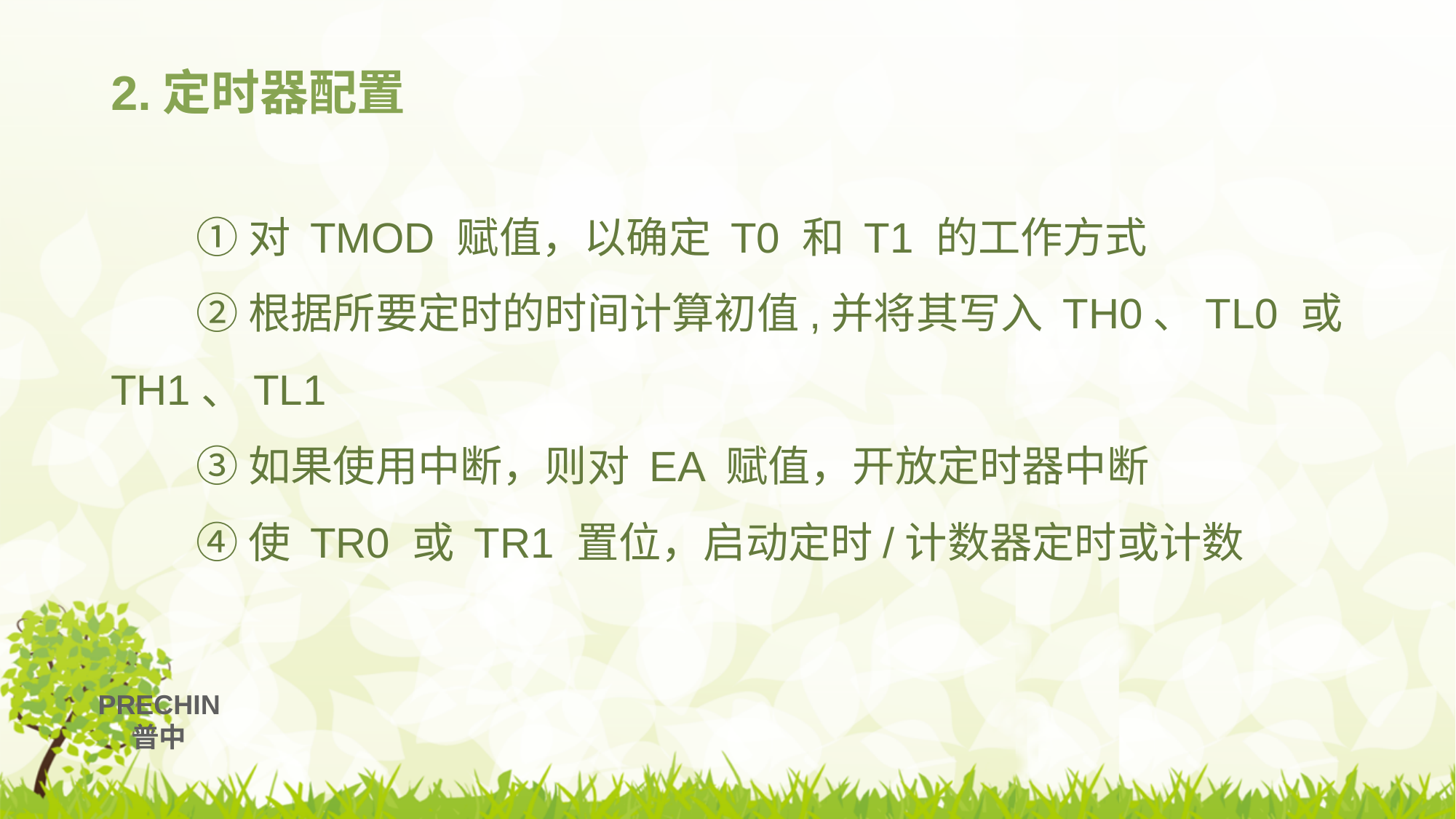

# 2.定时器配置
①对 TMOD 赋值，以确定 T0 和 T1 的工作方式
②根据所要定时的时间计算初值,并将其写入 TH0、TL0 或 TH1、TL1
③如果使用中断，则对 EA 赋值，开放定时器中断
④使 TR0 或 TR1 置位，启动定时/计数器定时或计数